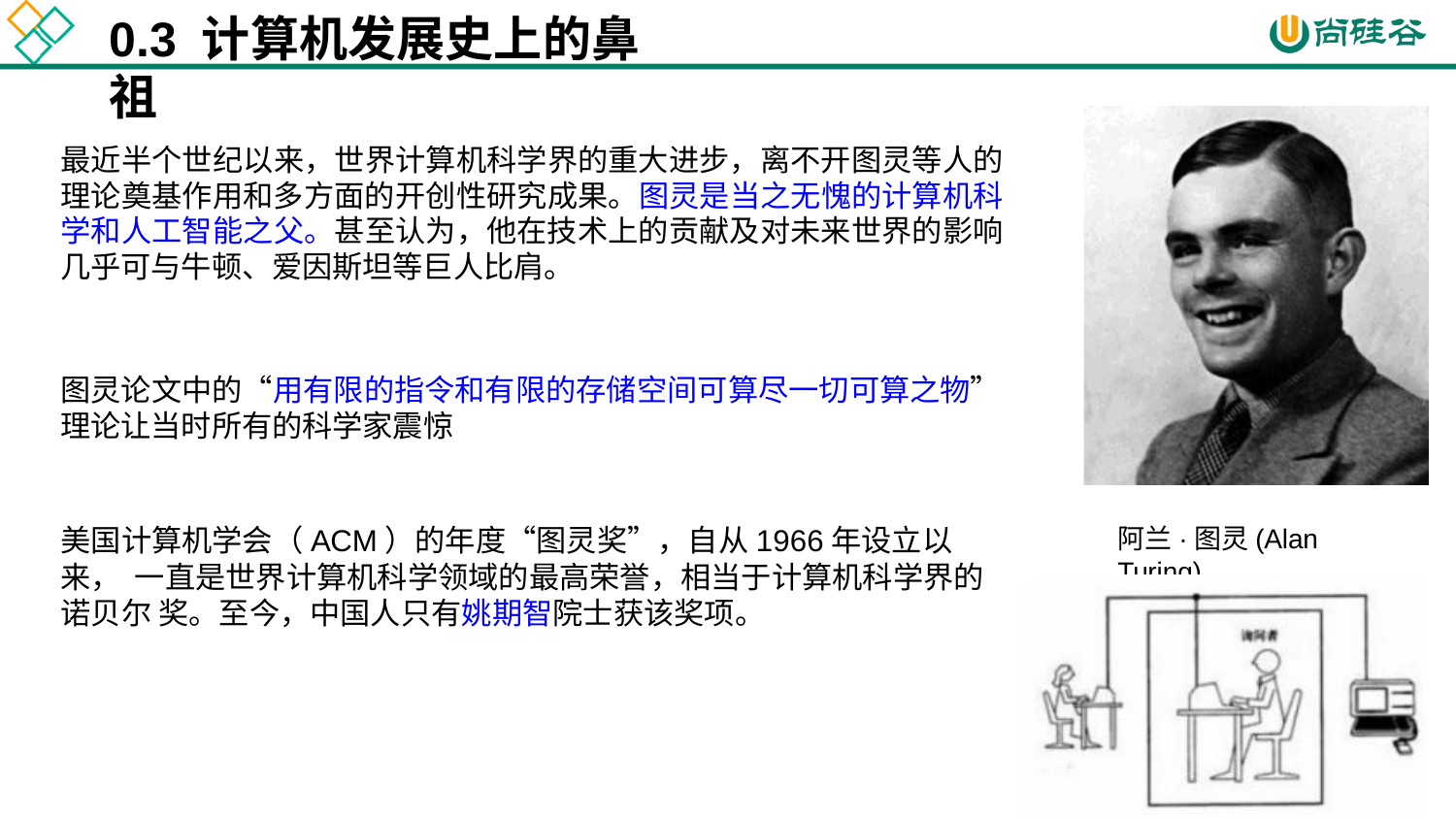

# 0.3 计算机发展史上的鼻祖

最近半个世纪以来，世界计算机科学界的重大进步，离不开图灵等人的 理论奠基作用和多方面的开创性研究成果。图灵是当之无愧的计算机科 学和人工智能之父。甚至认为，他在技术上的贡献及对未来世界的影响 几乎可与牛顿、爱因斯坦等巨人比肩。

图灵论文中的“用有限的指令和有限的存储空间可算尽一切可算之物”
理论让当时所有的科学家震惊
美国计算机学会（ACM）的年度“图灵奖”，自从1966年设立以来，  一直是世界计算机科学领域的最高荣誉，相当于计算机科学界的诺贝尔 奖。至今，中国人只有姚期智院士获该奖项。
阿兰·图灵(Alan Turing)